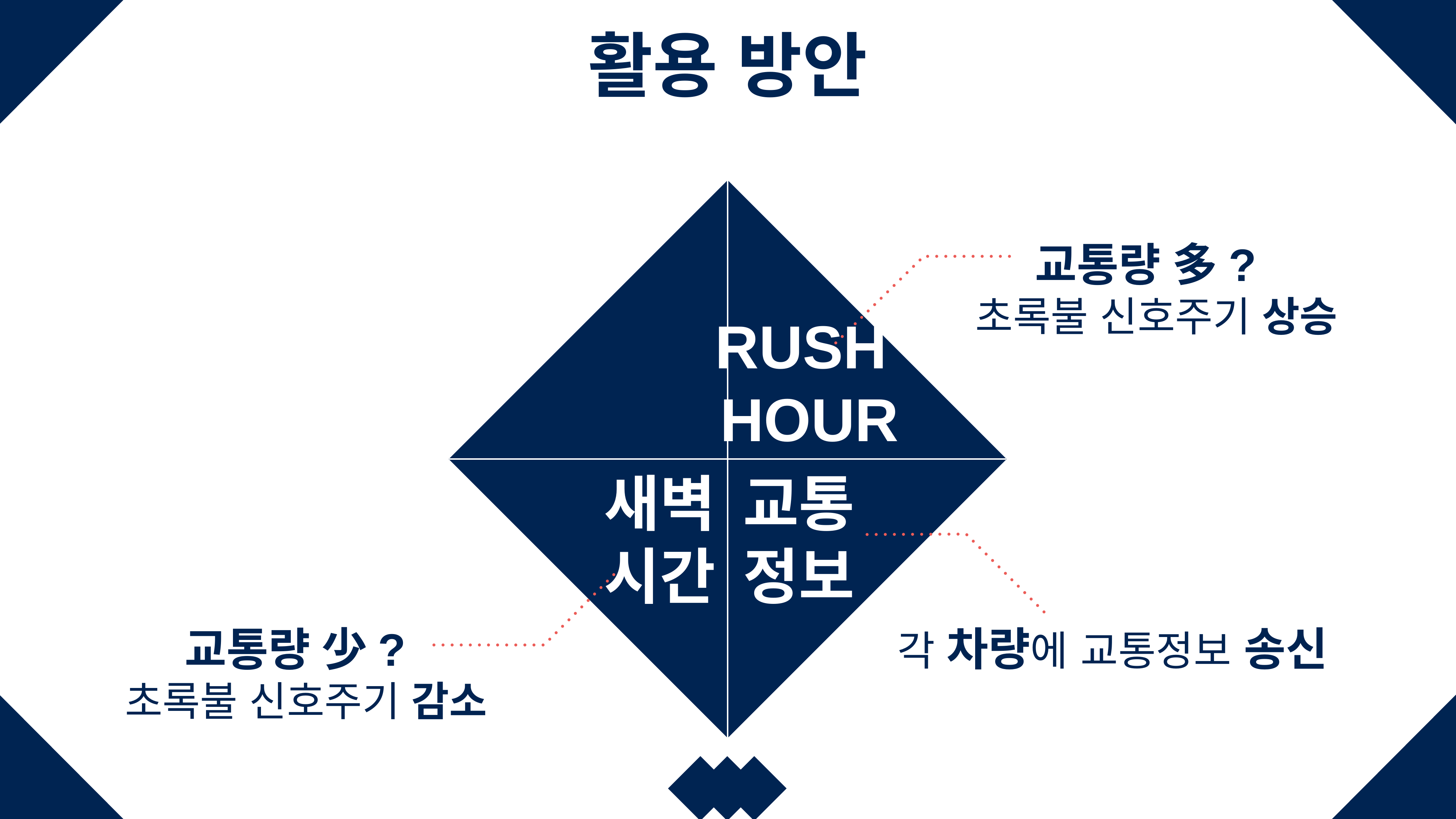

활용 방안

교통량 多?
 초록불 신호주기 상승

RUSH
HOUR
새벽
시간
교통 정보

교통량 少?
 초록불 신호주기 감소
각 차량에 교통정보 송신